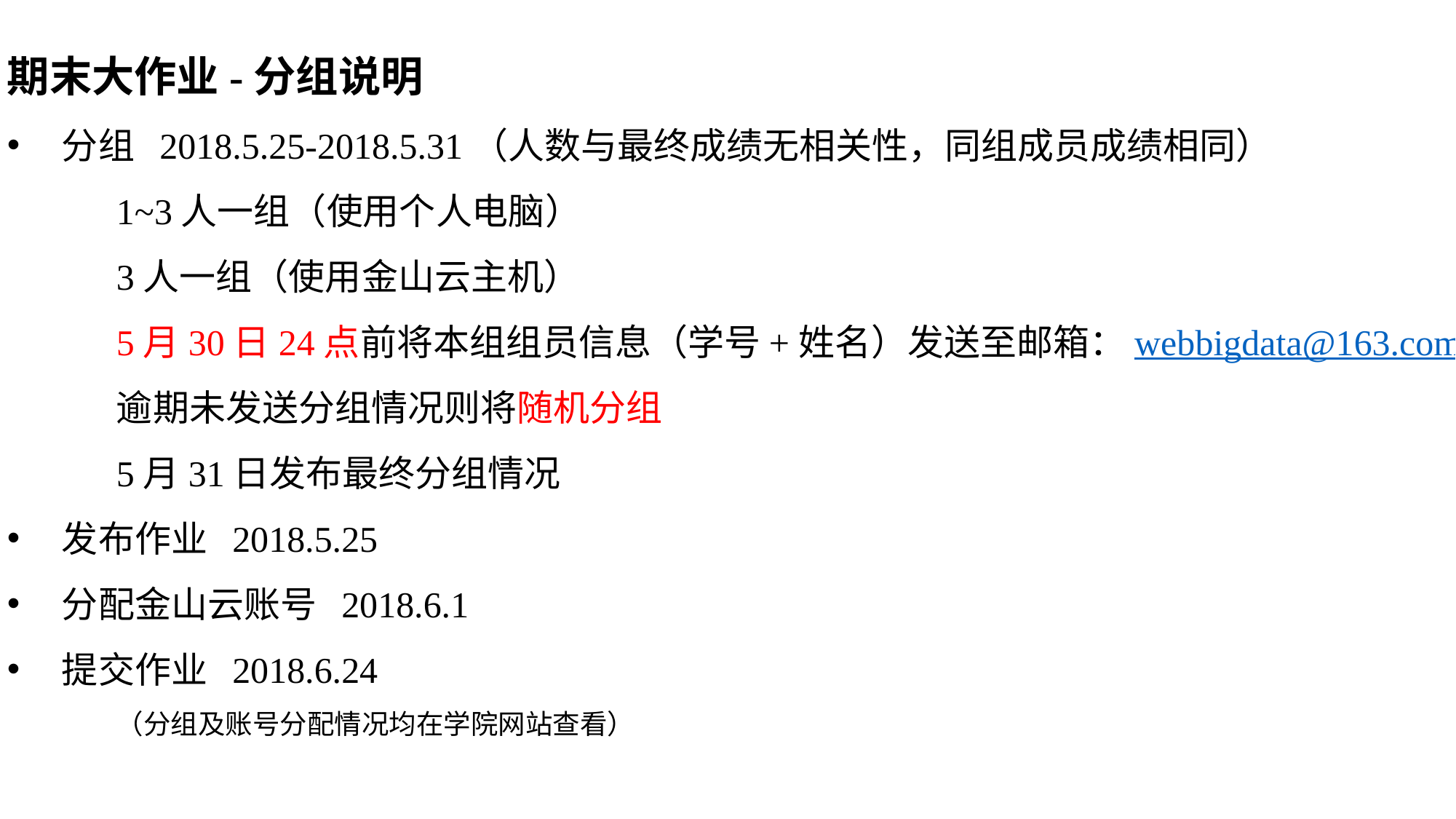

期末大作业-分组说明
分组  2018.5.25-2018.5.31（人数与最终成绩无相关性，同组成员成绩相同）
	1~3人一组（使用个人电脑）
	3人一组（使用金山云主机）
	5月30日24点前将本组组员信息（学号+姓名）发送至邮箱：webbigdata@163.com
	逾期未发送分组情况则将随机分组
	5月31日发布最终分组情况
发布作业  2018.5.25
分配金山云账号  2018.6.1
提交作业  2018.6.24
	（分组及账号分配情况均在学院网站查看）